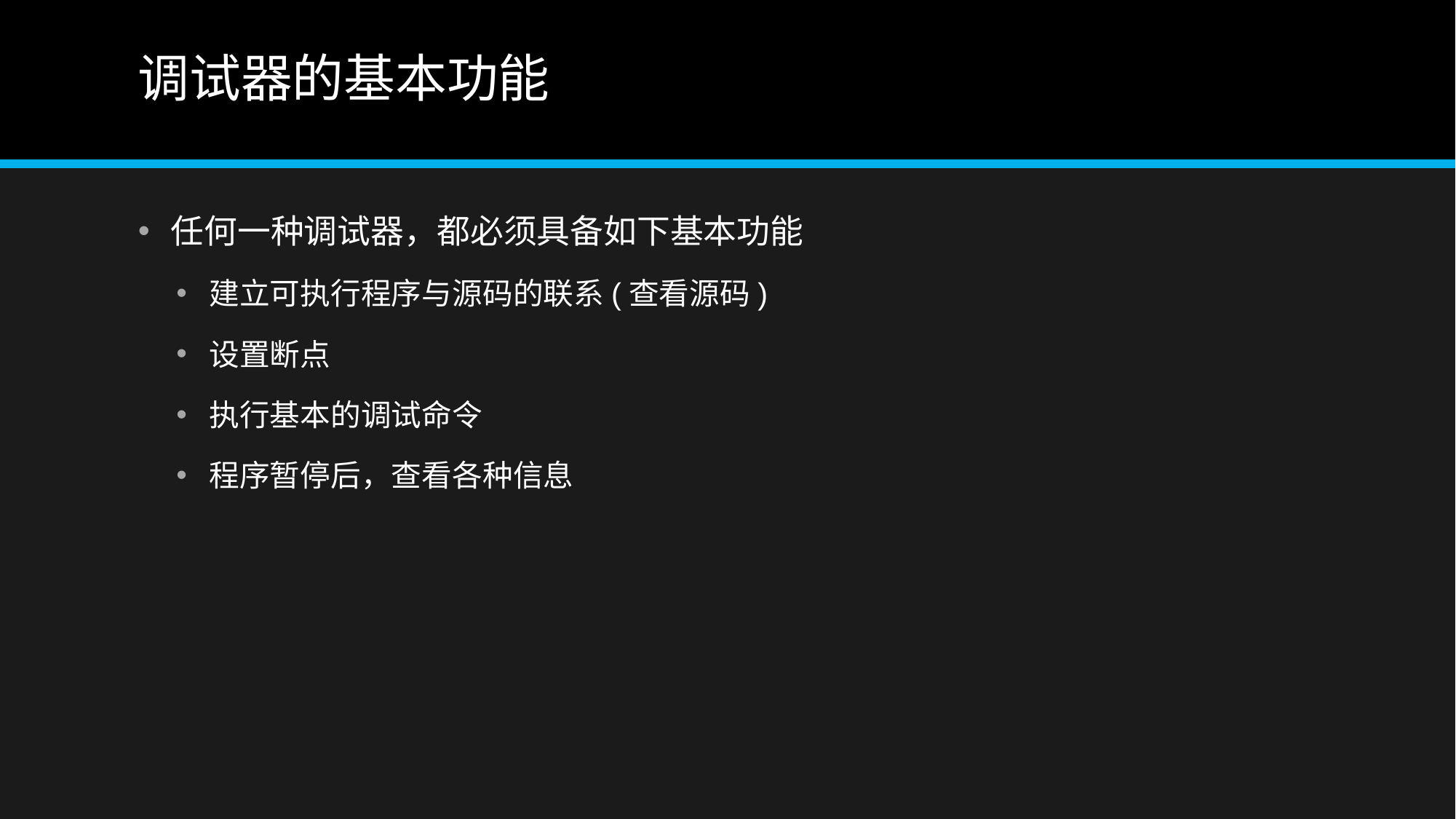

# 调试器的基本功能
任何一种调试器，都必须具备如下基本功能
建立可执行程序与源码的联系(查看源码)
设置断点
执行基本的调试命令
程序暂停后，查看各种信息